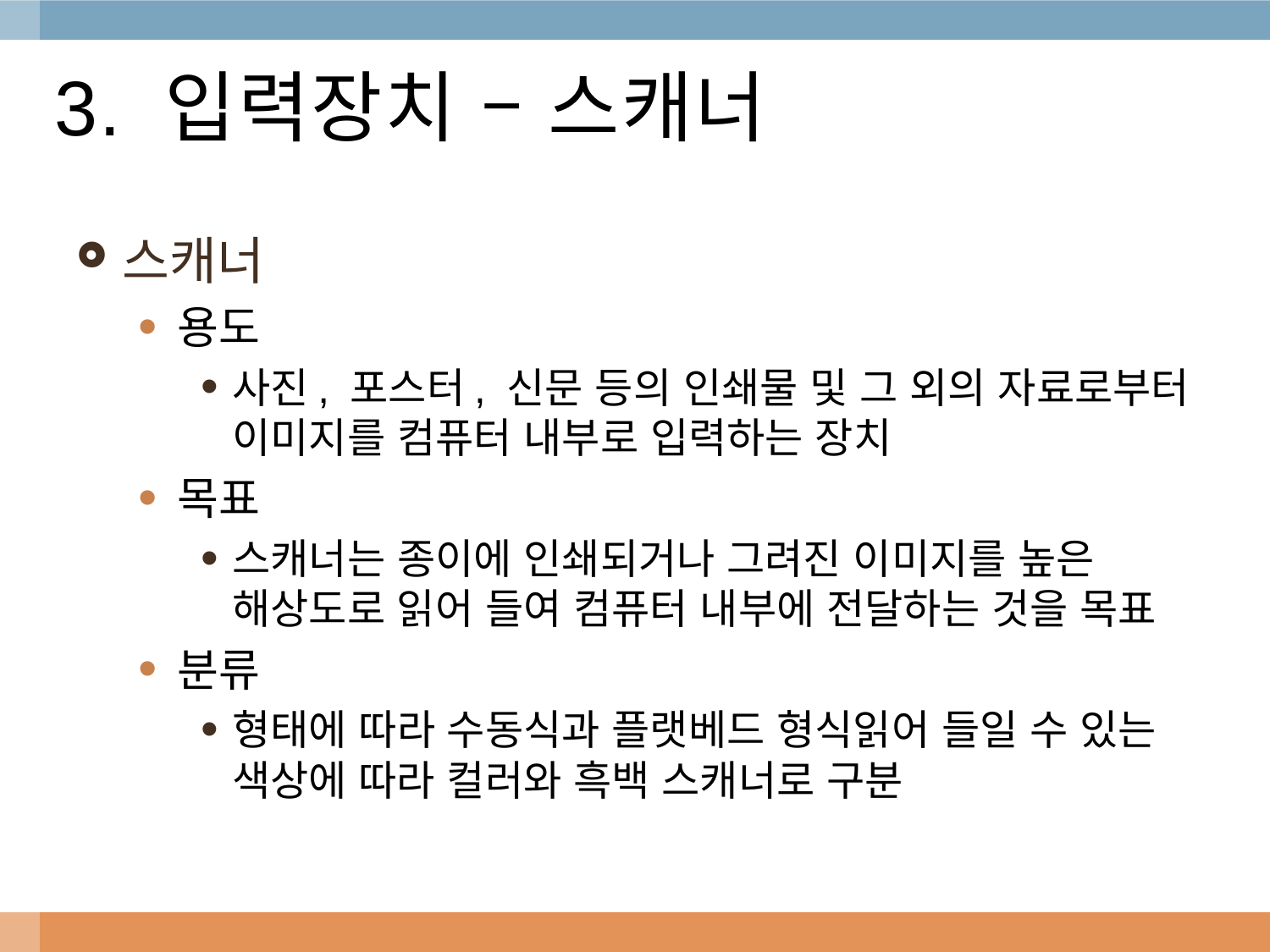

# 3. 입력장치 – 스캐너
스캐너
용도
사진, 포스터, 신문 등의 인쇄물 및 그 외의 자료로부터 이미지를 컴퓨터 내부로 입력하는 장치
목표
스캐너는 종이에 인쇄되거나 그려진 이미지를 높은 해상도로 읽어 들여 컴퓨터 내부에 전달하는 것을 목표
분류
형태에 따라 수동식과 플랫베드 형식읽어 들일 수 있는 색상에 따라 컬러와 흑백 스캐너로 구분